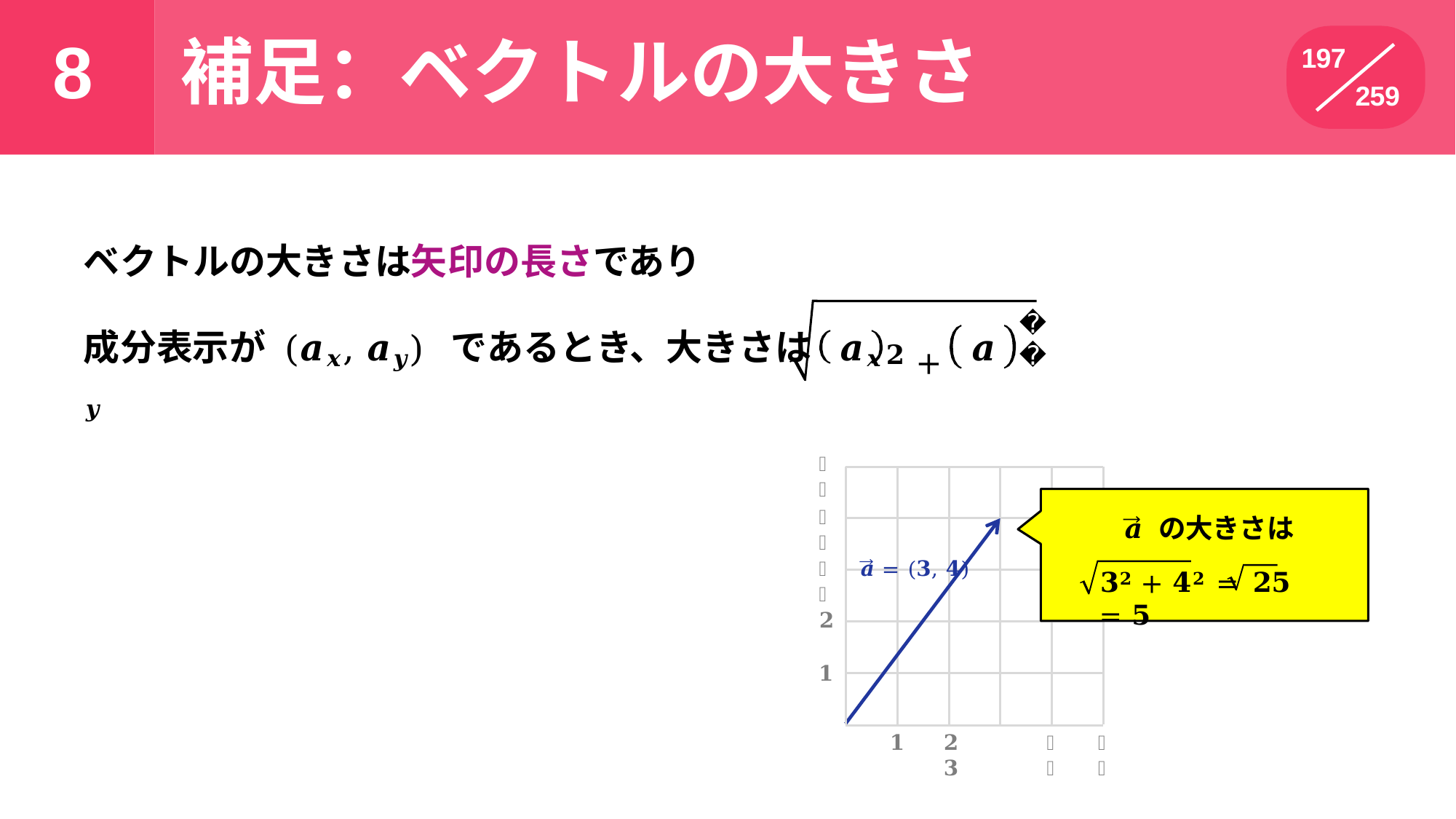

# 8	補足：ベクトルの大きさ
197
259
ベクトルの大きさは矢印の長さであり

𝟐
𝟐 +
成分表示が (𝒂𝒙, 𝒂𝒚) であるとき、大きさは	𝒂𝒙	𝒂𝒚

𝒚

𝒂 の大きさは
𝟑𝟐 + 𝟒𝟐 =	𝟐𝟓 = 𝟓
𝟒
𝟑
𝒂 = (𝟑, 𝟒)
𝟐

𝟏
𝒙
𝟒
𝟏
𝟐	𝟑